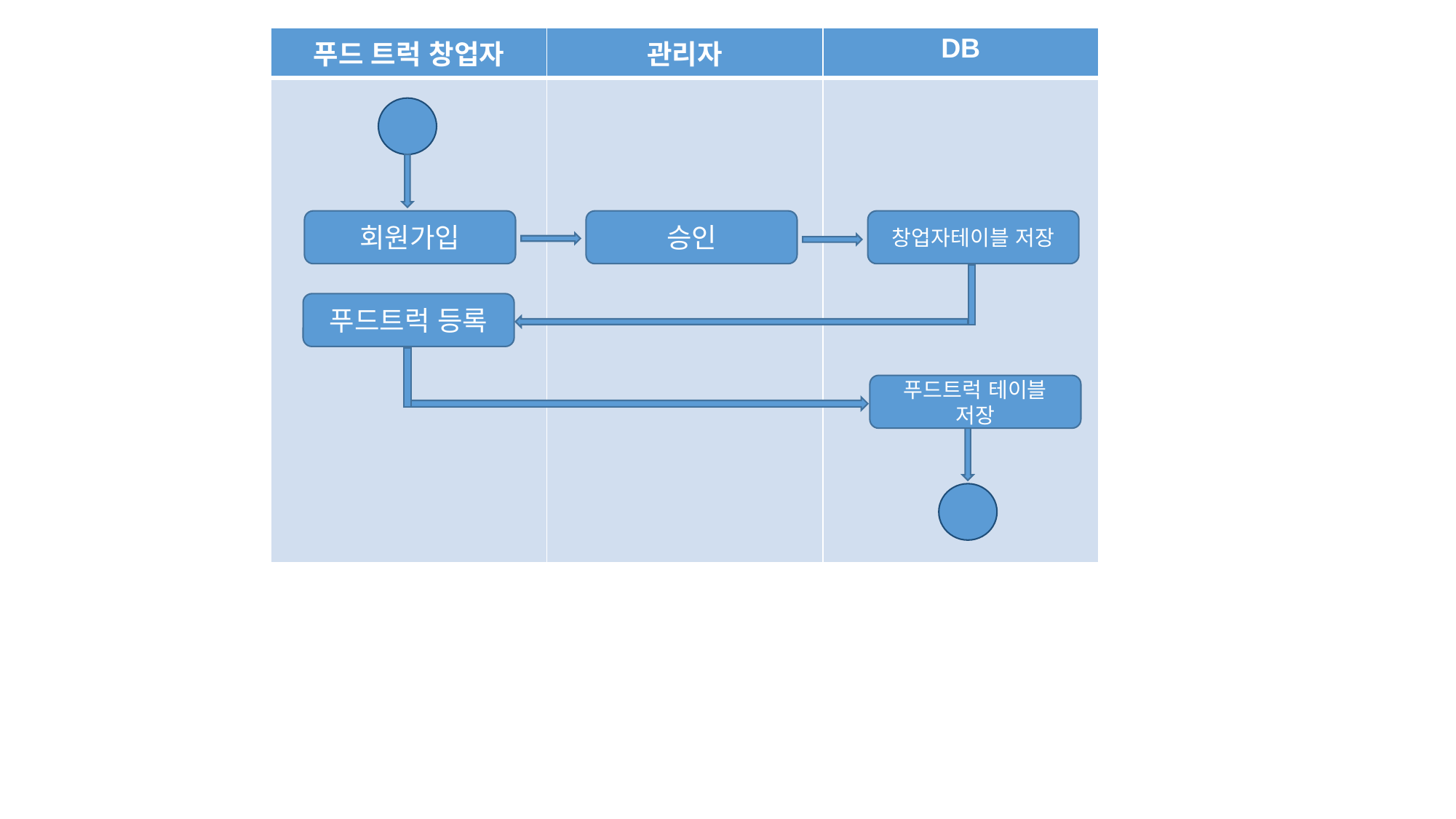

| 푸드 트럭 창업자 | 관리자 | DB |
| --- | --- | --- |
|  |  |  |

회원가입
승인
창업자테이블 저장

푸드트럭 등록

푸드트럭 테이블 저장